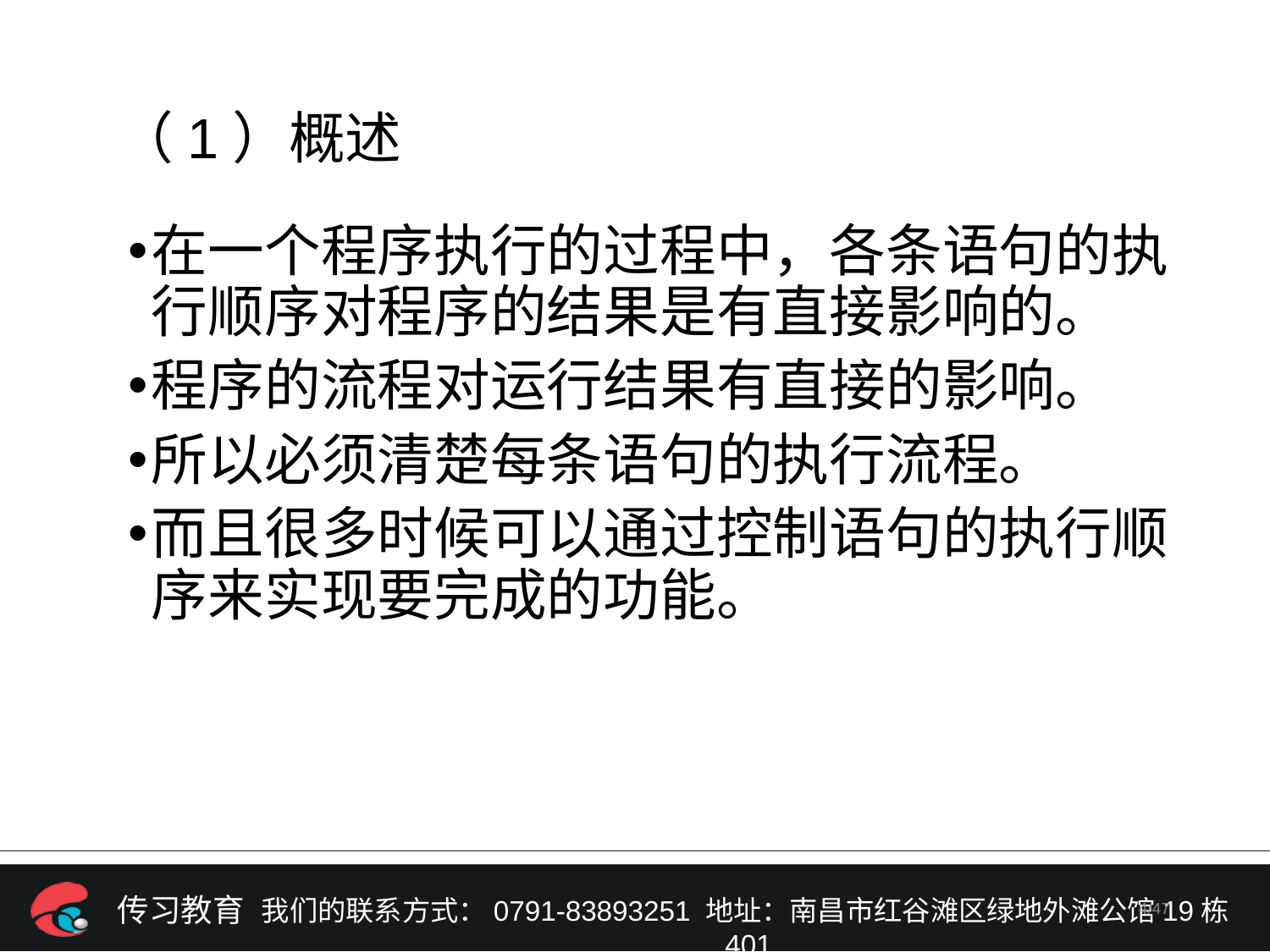

（1）概述
在一个程序执行的过程中，各条语句的执行顺序对程序的结果是有直接影响的。
程序的流程对运行结果有直接的影响。
所以必须清楚每条语句的执行流程。
而且很多时候可以通过控制语句的执行顺序来实现要完成的功能。
4/47